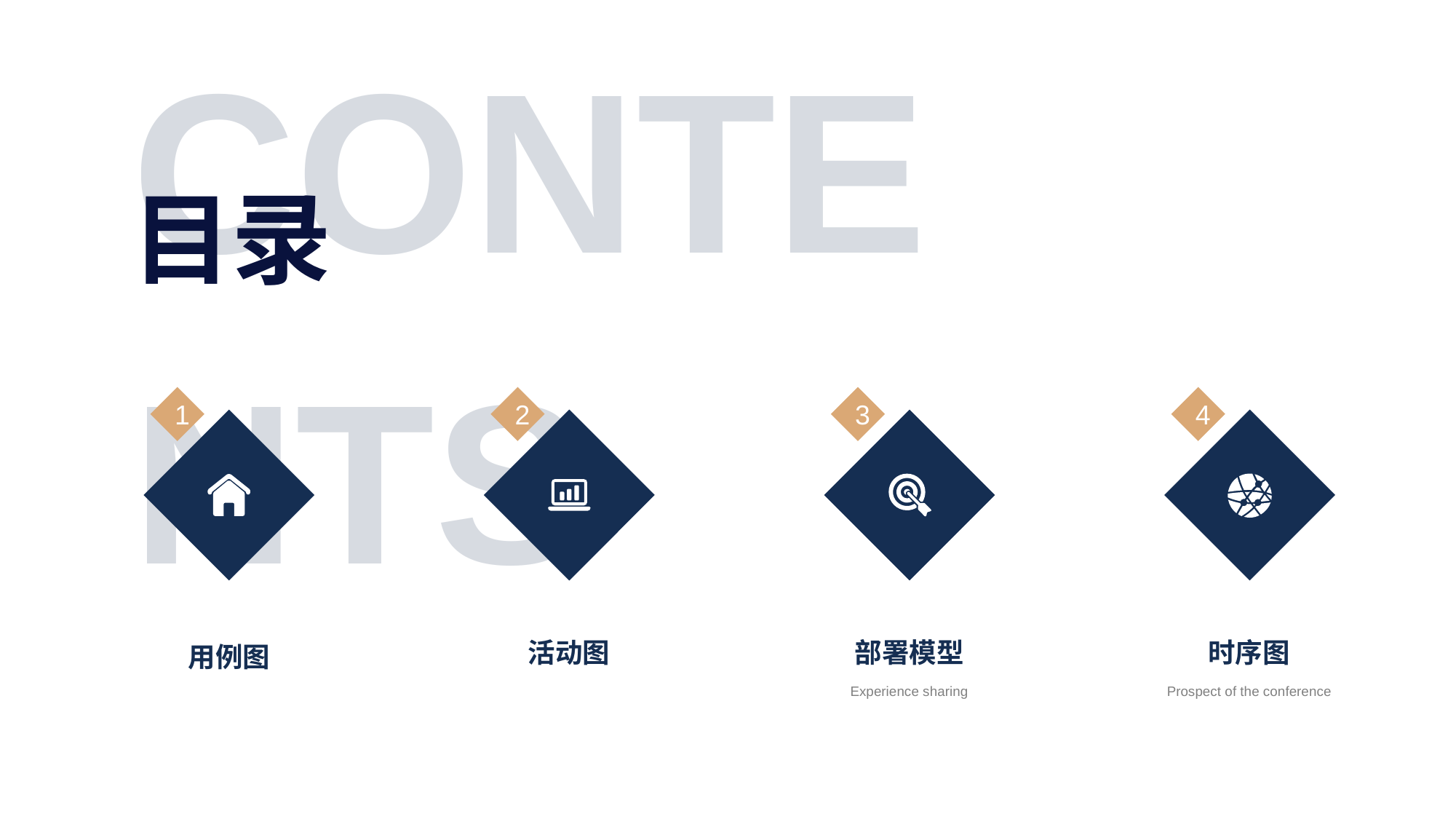

CONTENTS
目录
1

2

3

4

用例图

活动图

部署模型
Experience sharing
时序图
Prospect of the conference